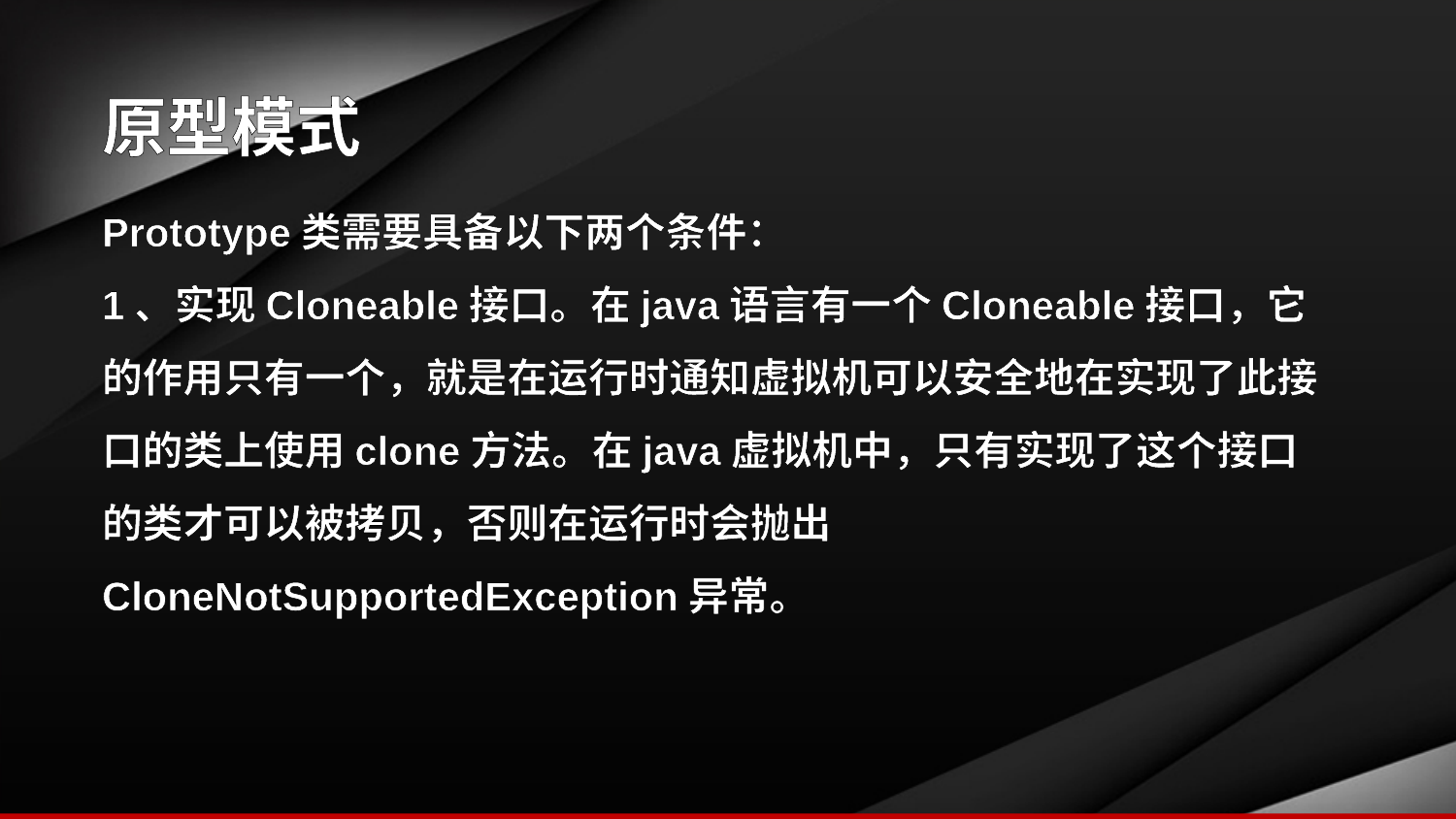

原型模式
Prototype类需要具备以下两个条件：
1、实现Cloneable接口。在java语言有一个Cloneable接口，它的作用只有一个，就是在运行时通知虚拟机可以安全地在实现了此接口的类上使用clone方法。在java虚拟机中，只有实现了这个接口的类才可以被拷贝，否则在运行时会抛出CloneNotSupportedException异常。